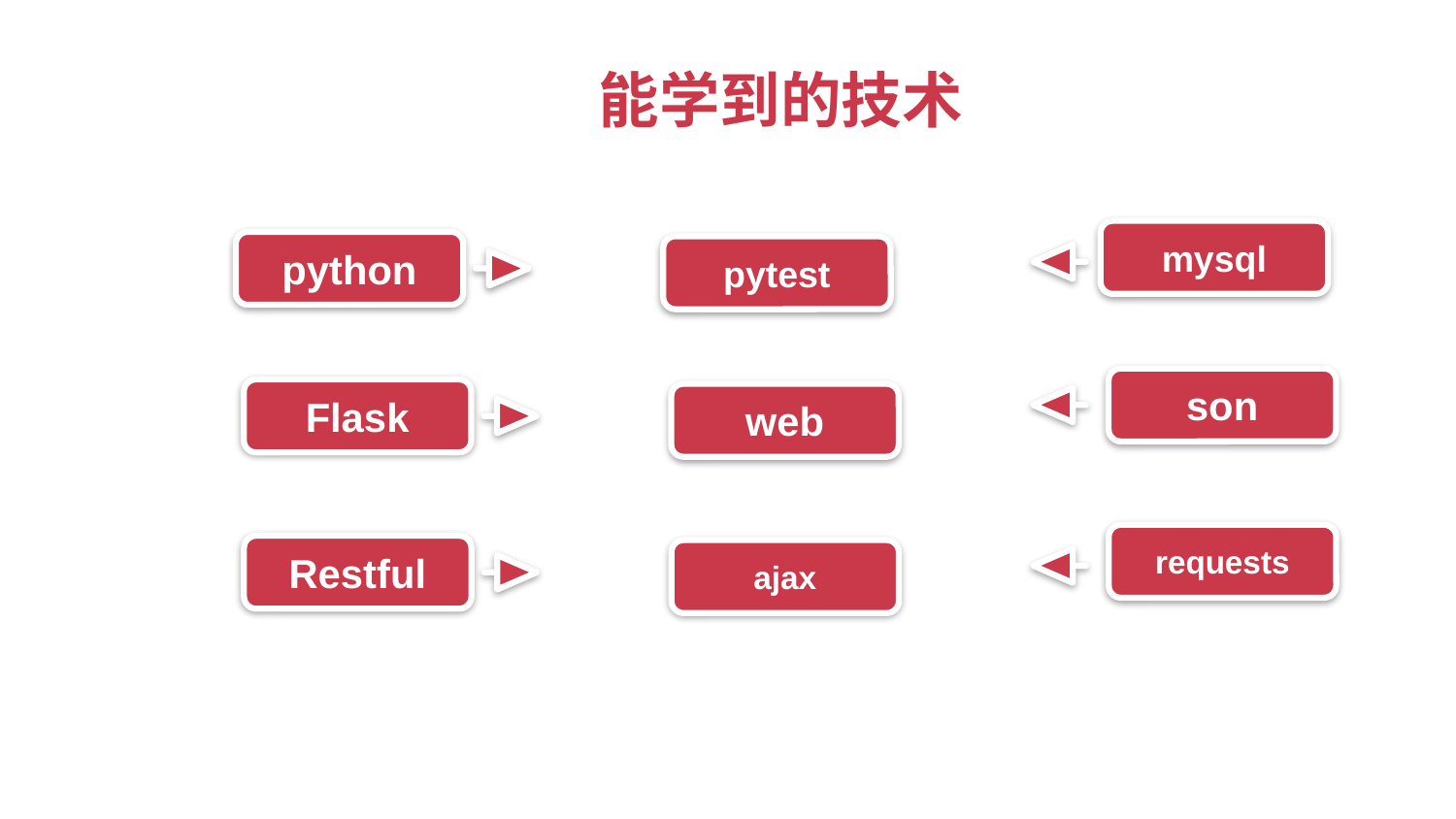

能学到的技术

mysql

python

pytest

son

Flask

web

requests

Restful

ajax